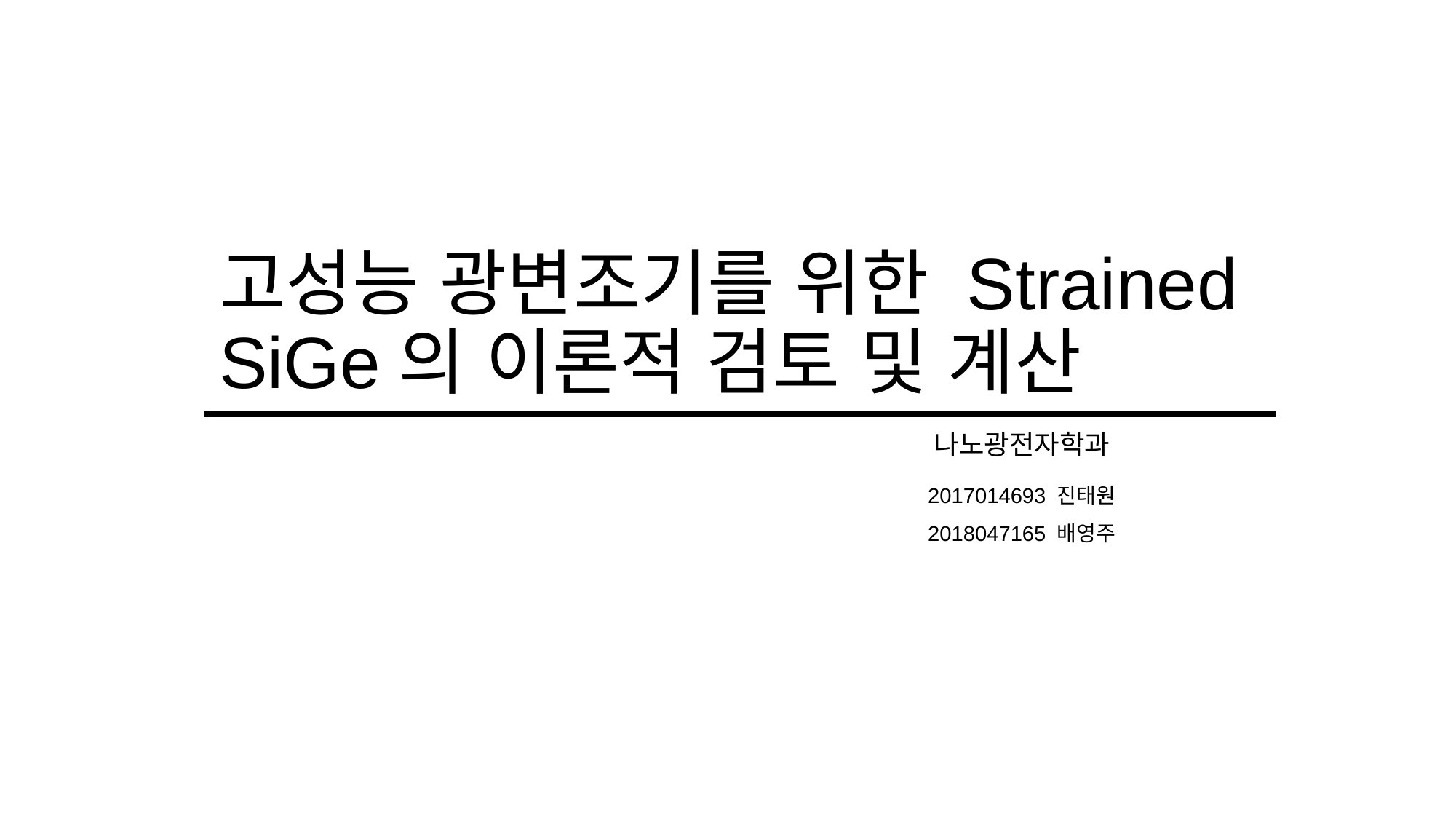

# 고성능 광변조기를 위한 Strained SiGe의 이론적 검토 및 계산
나노광전자학과
2017014693 진태원
2018047165 배영주